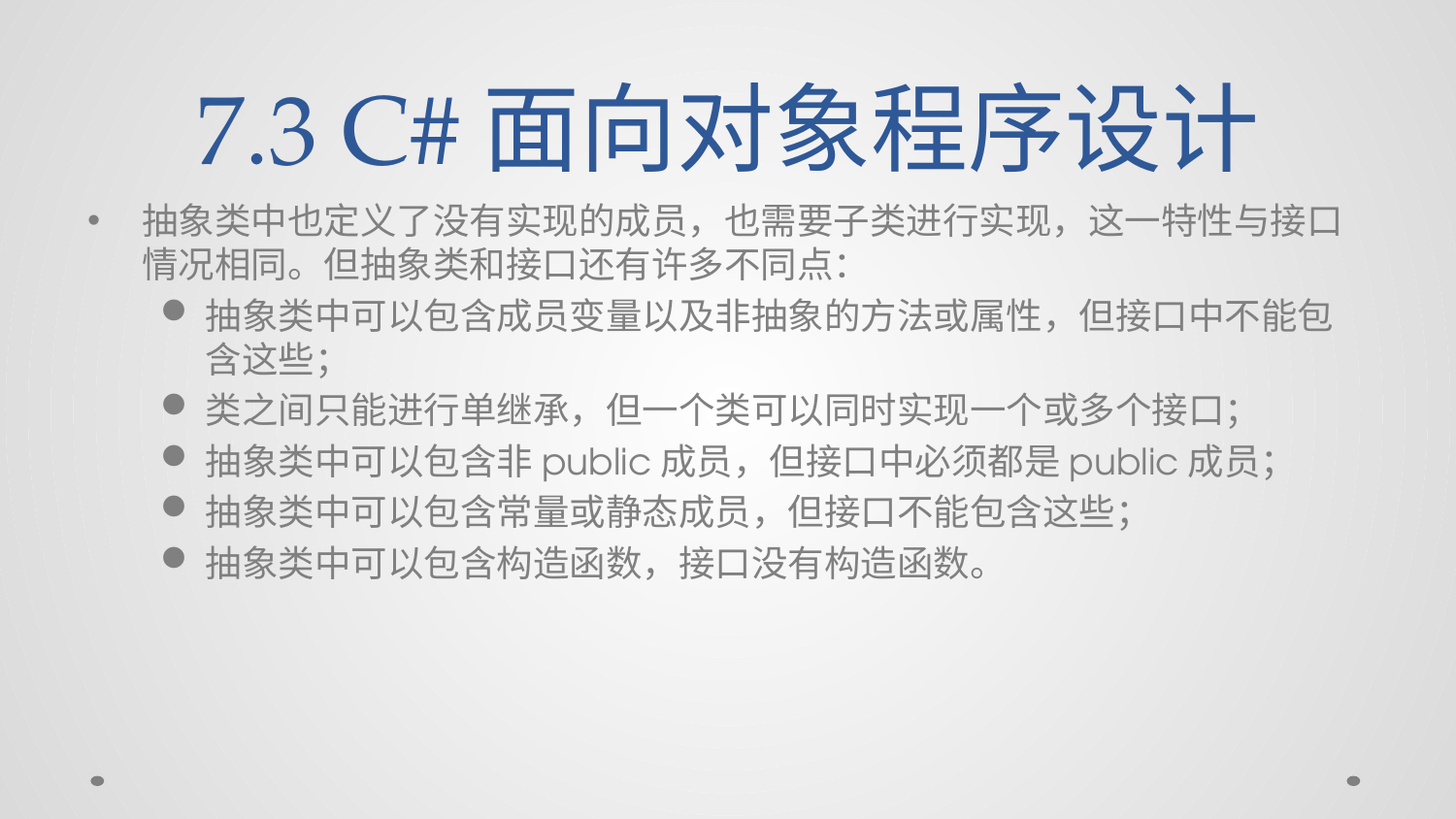

# 7.3 C#面向对象程序设计
抽象类中也定义了没有实现的成员，也需要子类进行实现，这一特性与接口情况相同。但抽象类和接口还有许多不同点：
抽象类中可以包含成员变量以及非抽象的方法或属性，但接口中不能包含这些；
类之间只能进行单继承，但一个类可以同时实现一个或多个接口；
抽象类中可以包含非public成员，但接口中必须都是public成员；
抽象类中可以包含常量或静态成员，但接口不能包含这些；
抽象类中可以包含构造函数，接口没有构造函数。